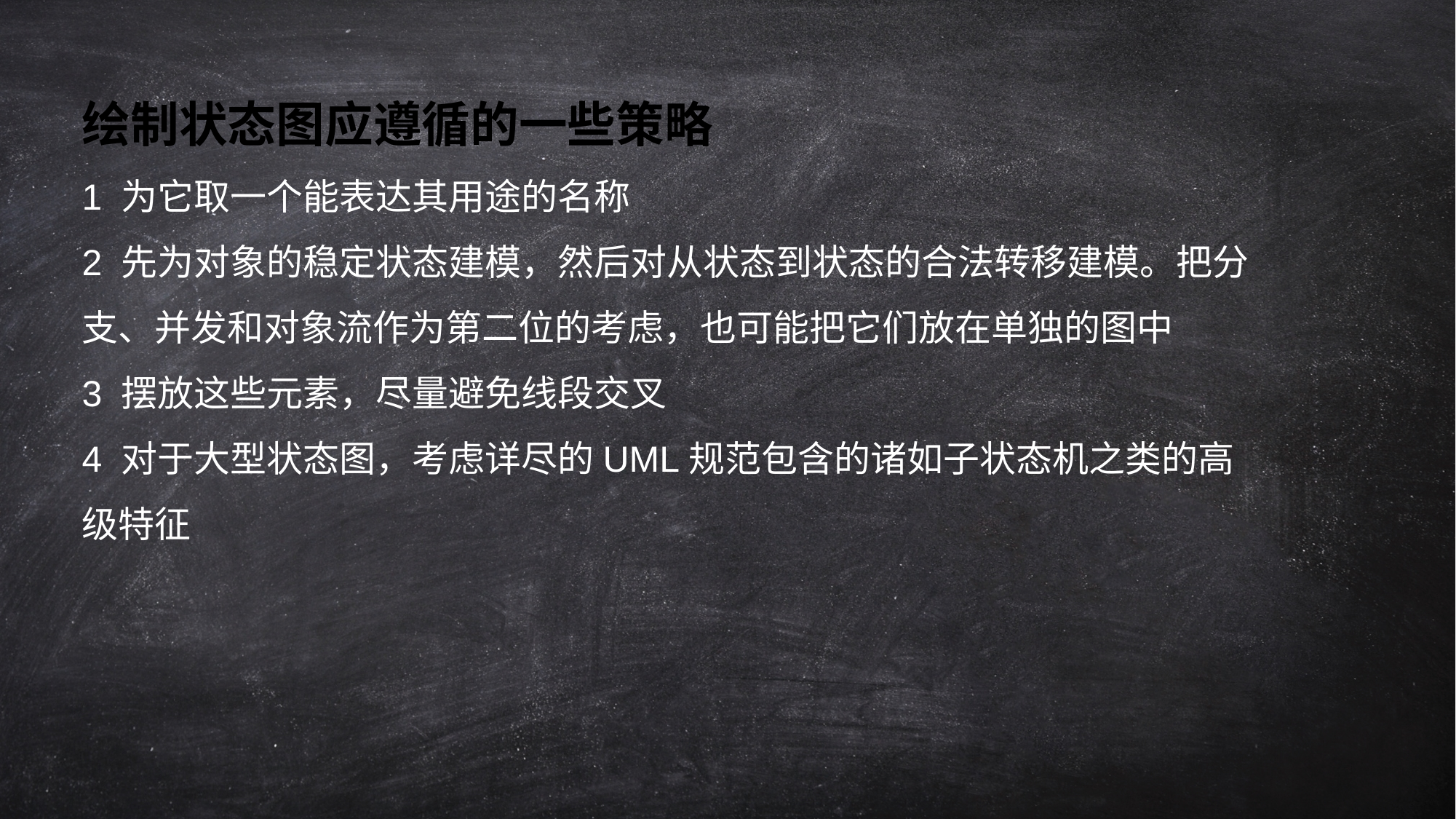

绘制状态图应遵循的一些策略
1 为它取一个能表达其用途的名称
2 先为对象的稳定状态建模，然后对从状态到状态的合法转移建模。把分支、并发和对象流作为第二位的考虑，也可能把它们放在单独的图中
3 摆放这些元素，尽量避免线段交叉
4 对于大型状态图，考虑详尽的UML规范包含的诸如子状态机之类的高级特征